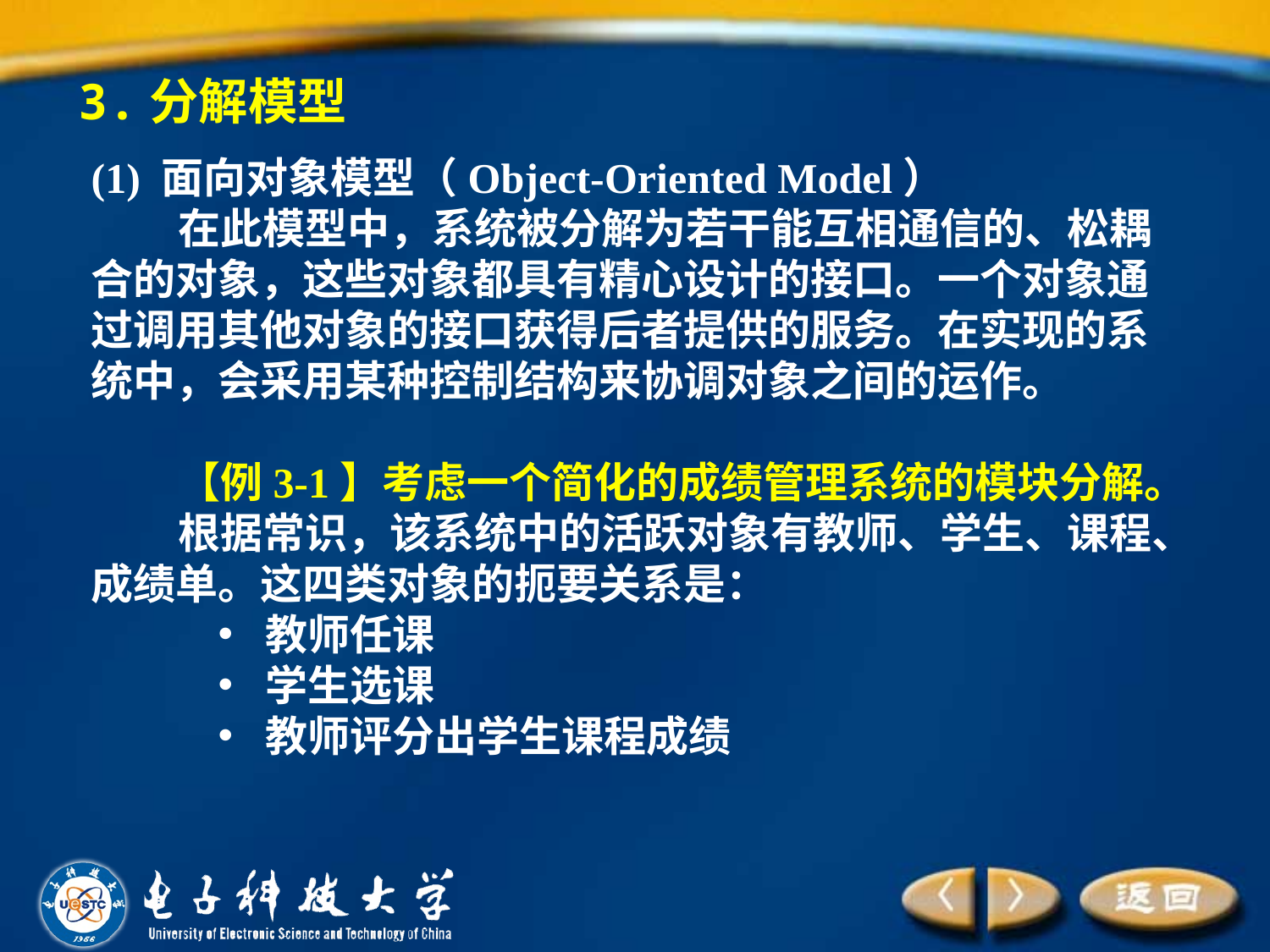

3.分解模型
(1) 面向对象模型（Object-Oriented Model）
在此模型中，系统被分解为若干能互相通信的、松耦合的对象，这些对象都具有精心设计的接口。一个对象通过调用其他对象的接口获得后者提供的服务。在实现的系统中，会采用某种控制结构来协调对象之间的运作。

【例3-1】考虑一个简化的成绩管理系统的模块分解。
根据常识，该系统中的活跃对象有教师、学生、课程、成绩单。这四类对象的扼要关系是：
教师任课
学生选课
教师评分出学生课程成绩